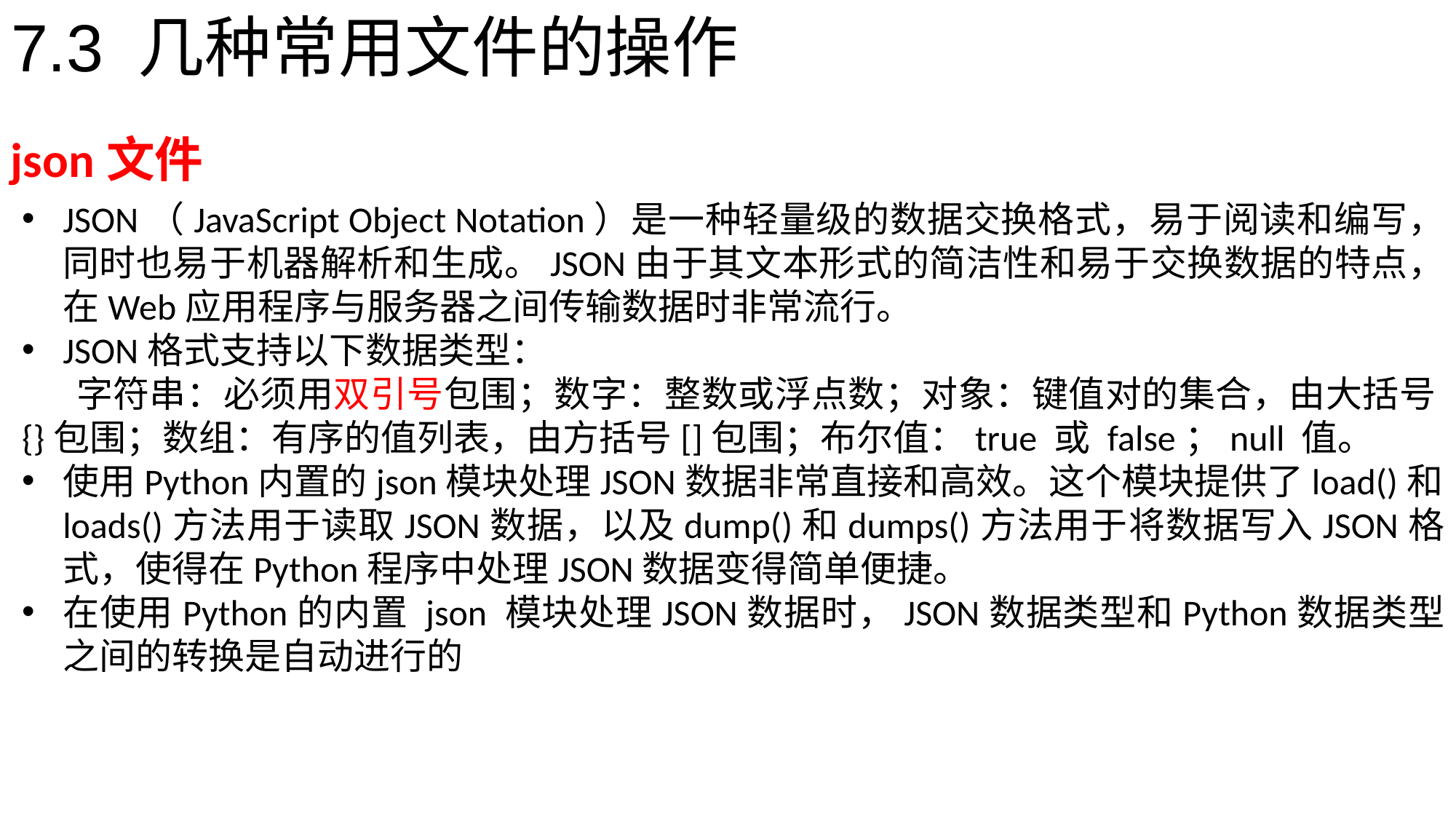

7.3 几种常用文件的操作
json文件
JSON（JavaScript Object Notation）是一种轻量级的数据交换格式，易于阅读和编写，同时也易于机器解析和生成。JSON由于其文本形式的简洁性和易于交换数据的特点，在Web应用程序与服务器之间传输数据时非常流行。
JSON格式支持以下数据类型：
字符串：必须用双引号包围；数字：整数或浮点数；对象：键值对的集合，由大括号{}包围；数组：有序的值列表，由方括号[]包围；布尔值：true 或 false；null 值。
使用Python内置的json模块处理JSON数据非常直接和高效。这个模块提供了load()和loads()方法用于读取JSON数据，以及dump()和dumps()方法用于将数据写入JSON格式，使得在Python程序中处理JSON数据变得简单便捷。
在使用Python的内置 json 模块处理JSON数据时，JSON数据类型和Python数据类型之间的转换是自动进行的